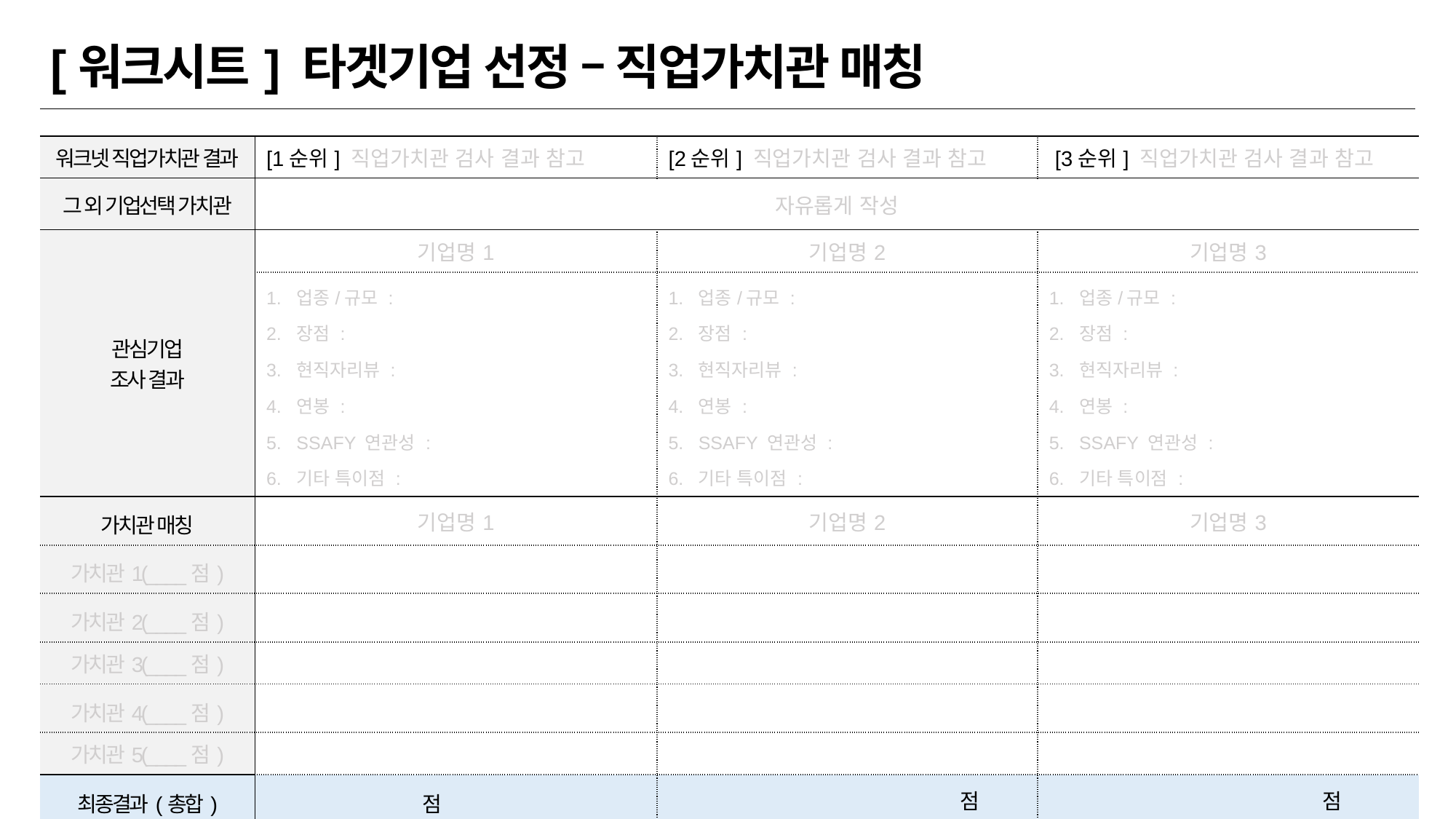

# [워크시트] 타겟기업 선정 – 직업가치관 매칭
| 워크넷 직업가치관 결과 | [1순위] 직업가치관 검사 결과 참고 | [2순위] 직업가치관 검사 결과 참고 | [3순위] 직업가치관 검사 결과 참고 |
| --- | --- | --- | --- |
| 그 외 기업선택 가치관 | 자유롭게 작성 |  |  |
| 관심기업 조사 결과 | 기업명1 | 기업명2 | 기업명3 |
|  | 업종/규모 : 장점 : 현직자리뷰 :   연봉 : SSAFY 연관성 : 기타 특이점 : | 업종/규모 : 장점 : 현직자리뷰 :   연봉 : SSAFY 연관성 : 기타 특이점 : | 업종/규모 : 장점 : 현직자리뷰 :   연봉 : SSAFY 연관성 : 기타 특이점 : |
| 가치관 매칭 | 기업명1 | 기업명2 | 기업명3 |
| 가치관1(\_\_\_\_점) |  |  |  |
| 가치관2(\_\_\_\_점) |  |  |  |
| 가치관3(\_\_\_\_점) |  |  |  |
| 가치관4(\_\_\_\_점) |  |  |  |
| 가치관5(\_\_\_\_점) |  |  |  |
| 최종결과(총합) | 점 | 점 | 점 |